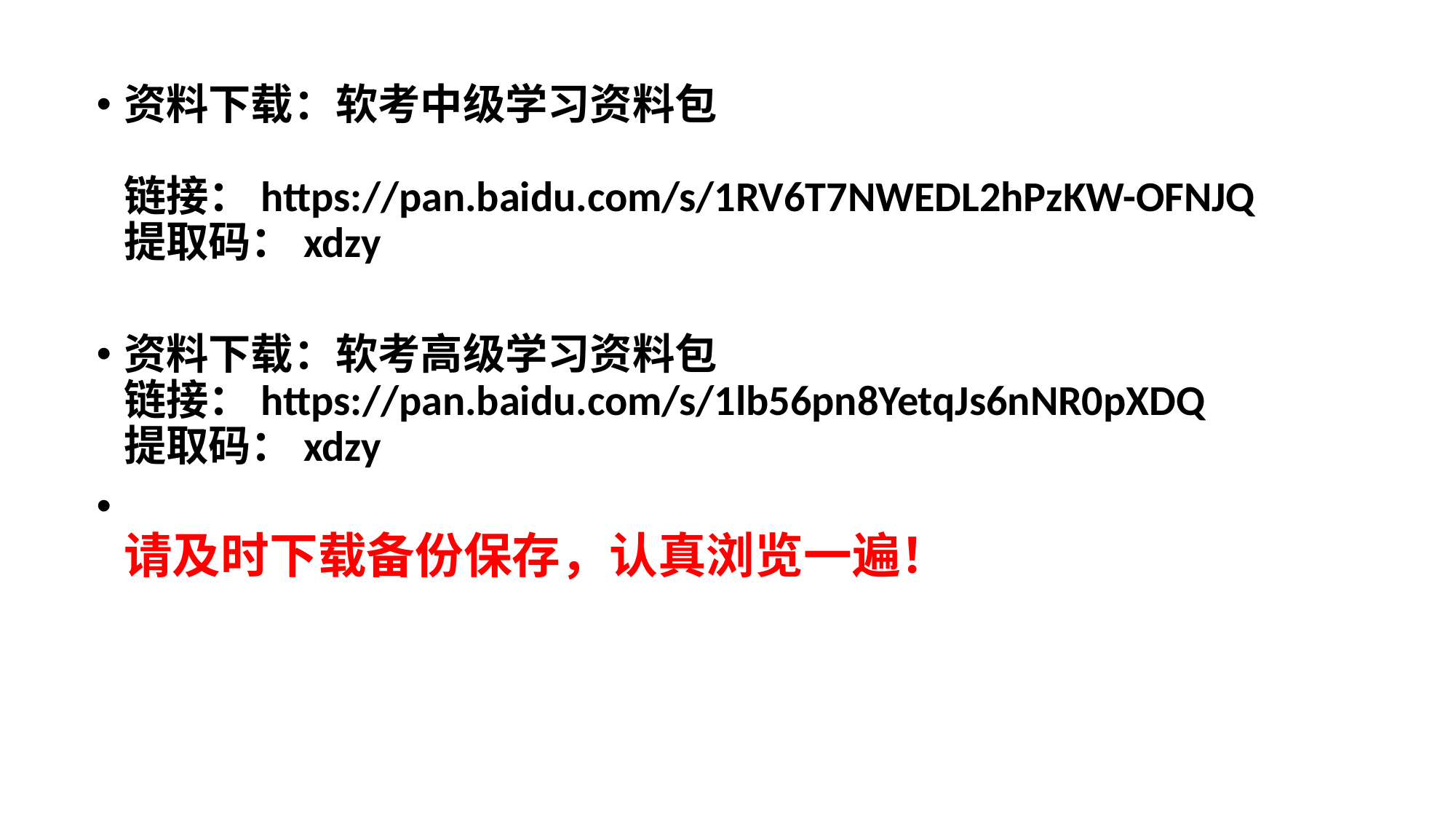

资料下载：软考中级学习资料包
链接：https://pan.baidu.com/s/1RV6T7NWEDL2hPzKW-OFNJQ 
提取码：xdzy
资料下载：软考高级学习资料包
链接：https://pan.baidu.com/s/1lb56pn8YetqJs6nNR0pXDQ 
提取码：xdzy
请及时下载备份保存，认真浏览一遍！